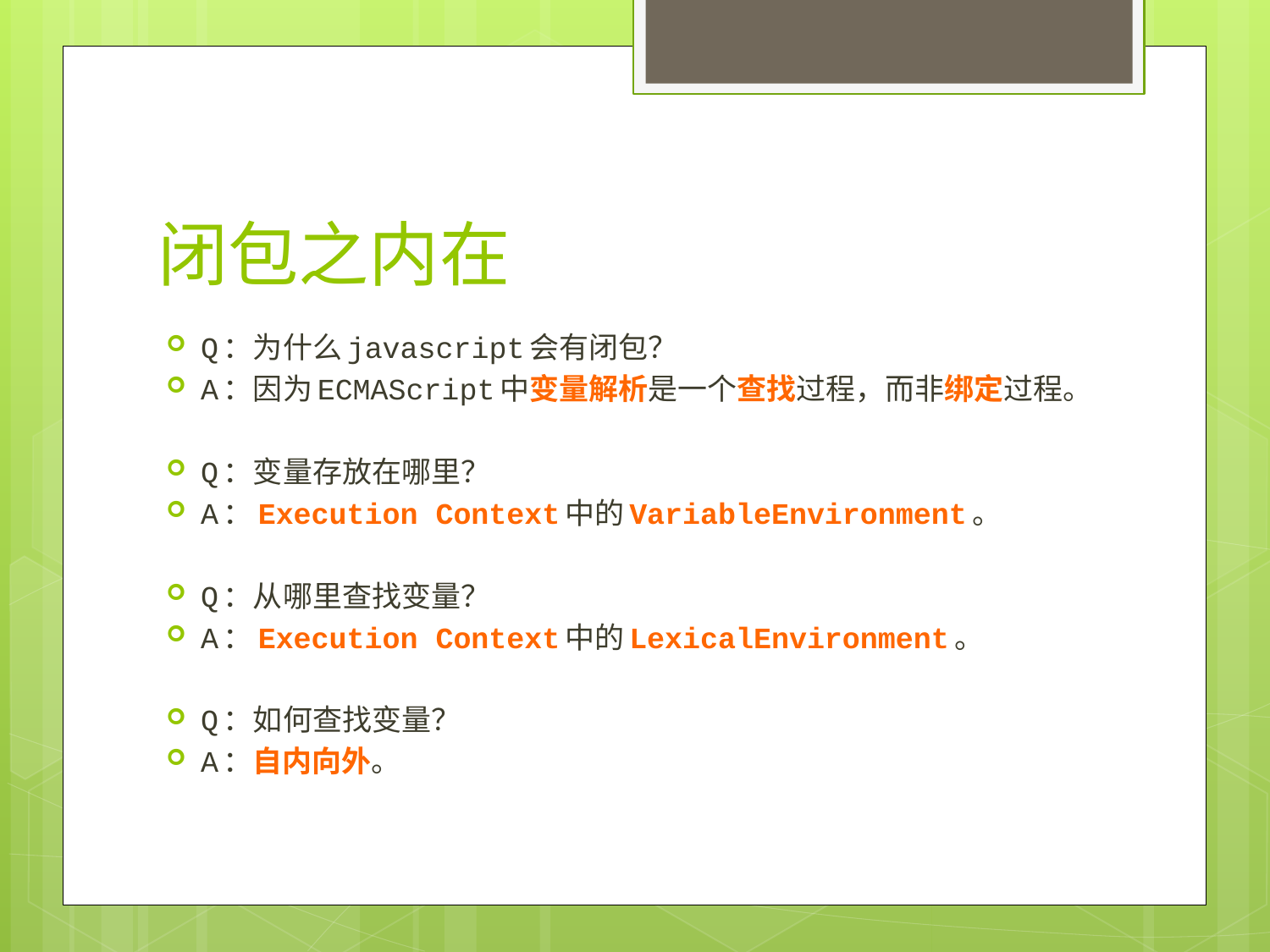

# 闭包之内在
Q：为什么javascript会有闭包？
A：因为ECMAScript中变量解析是一个查找过程，而非绑定过程。

Q：变量存放在哪里？
A：Execution Context中的VariableEnvironment。

Q：从哪里查找变量？
A：Execution Context中的LexicalEnvironment。

Q：如何查找变量？
A：自内向外。